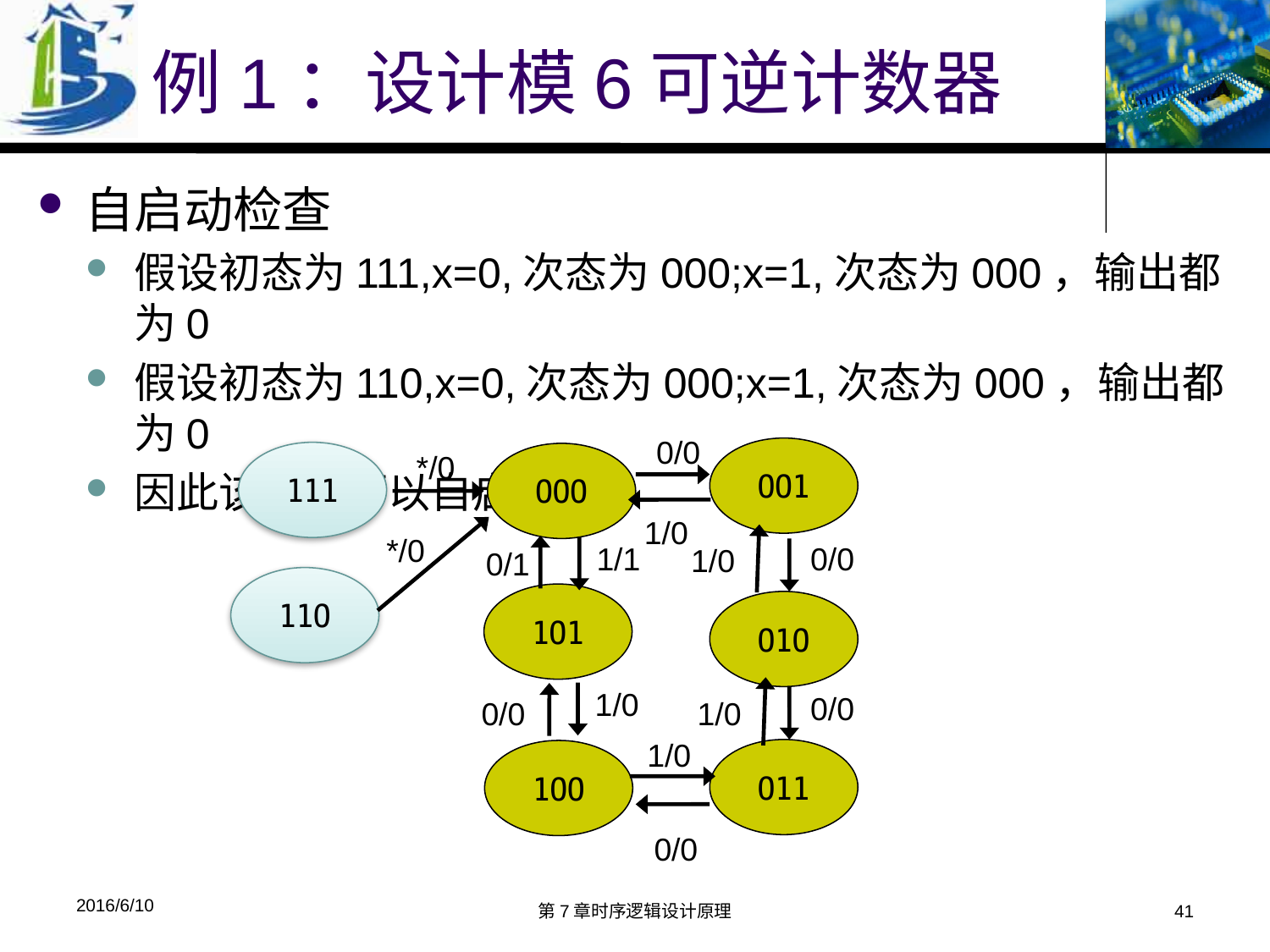

# 例1：设计模6可逆计数器
自启动检查
假设初态为111,x=0,次态为000;x=1,次态为000，输出都为0
假设初态为110,x=0,次态为000;x=1,次态为000，输出都为0
因此该电路可以自启动。
0/0

001
000

1/0

1/0
1/1

0/0

0/1
101
010

1/0
1/0

0/0
0/0

1/0

011
100
*/0
111

*/0
110

0/0
2016/6/10
第7章时序逻辑设计原理
41